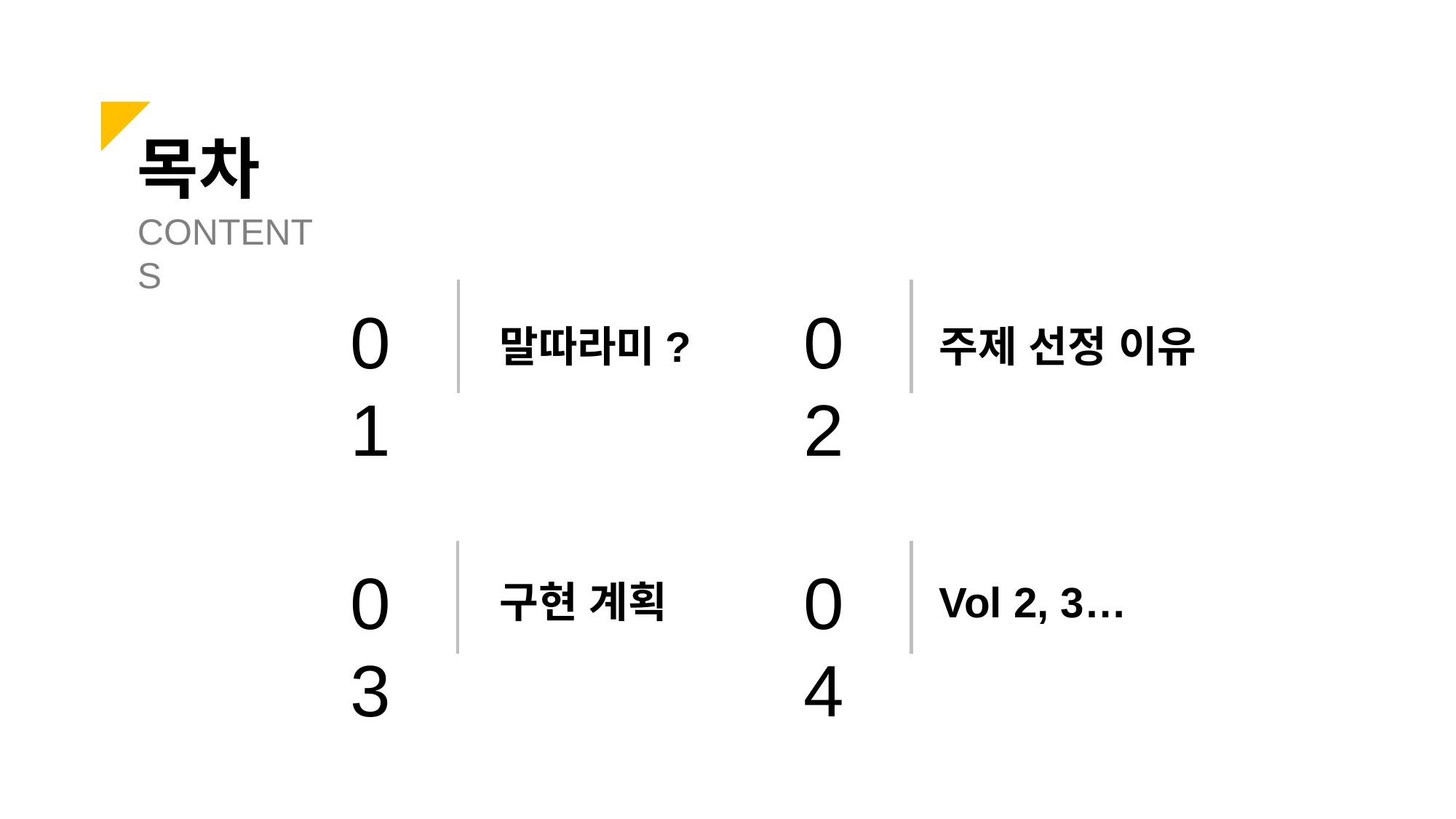

목차
CONTENTS
01
말따라미?
02
주제 선정 이유
03
구현 계획
04
Vol 2, 3…